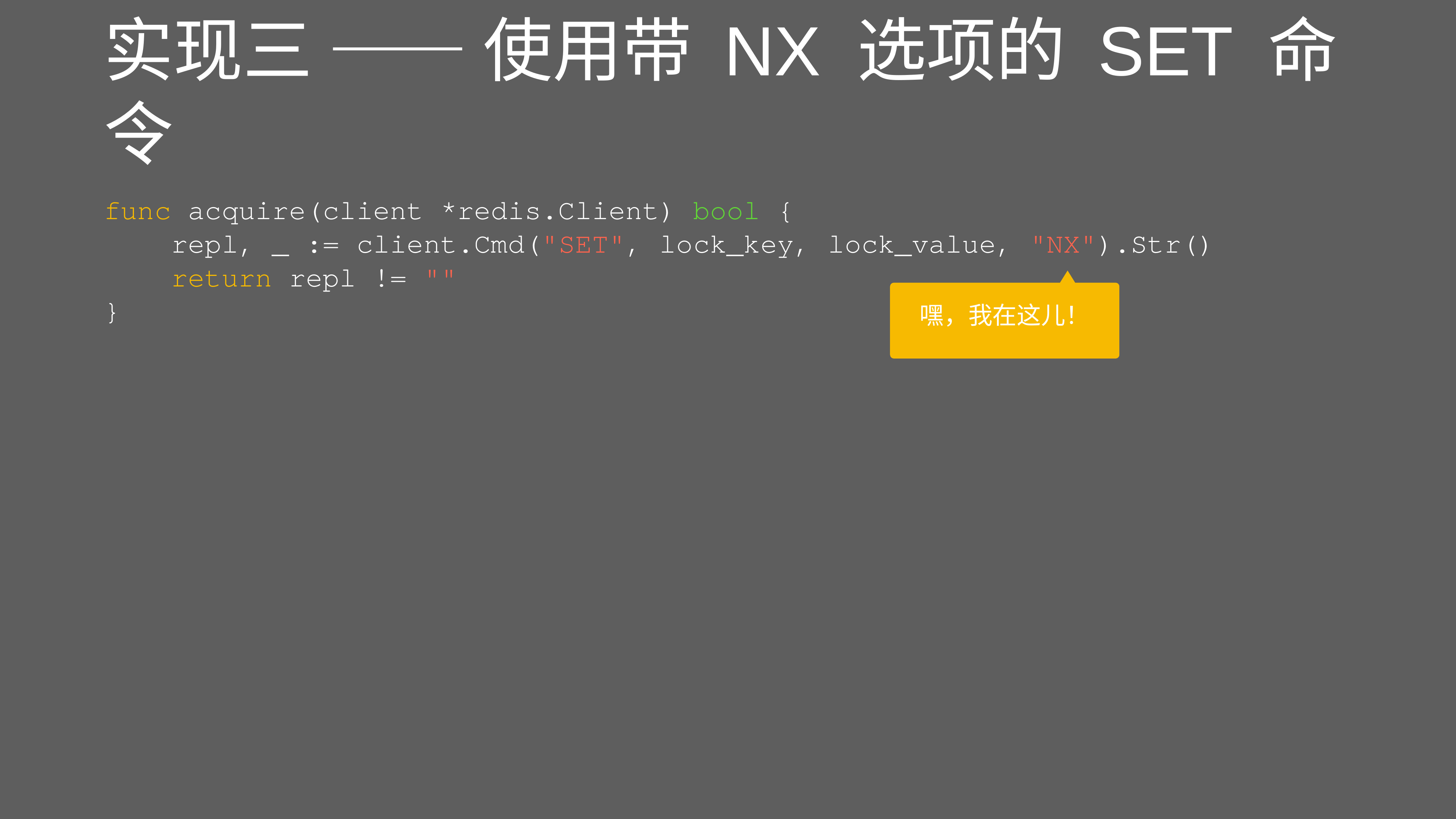

# 实现三 —— 使用带 NX 选项的 SET 命令
func acquire(client *redis.Client) bool {
    repl, _ := client.Cmd("SET", lock_key, lock_value, "NX").Str()
    return repl != ""
}
嘿，我在这儿！